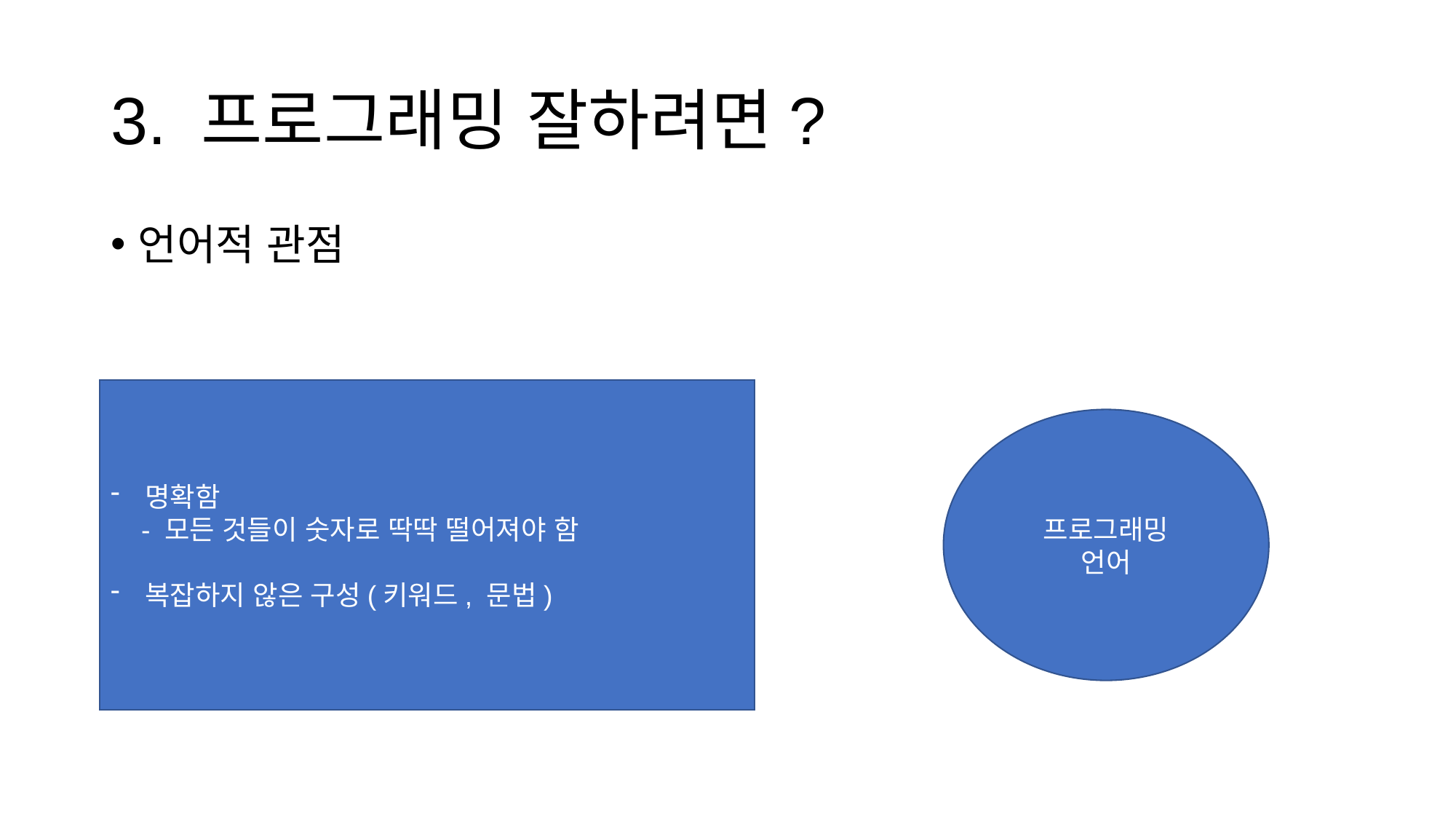

# 3. 프로그래밍 잘하려면?
언어적 관점
명확함
    - 모든 것들이 숫자로 딱딱 떨어져야 함

복잡하지 않은 구성(키워드, 문법)
프로그래밍
언어